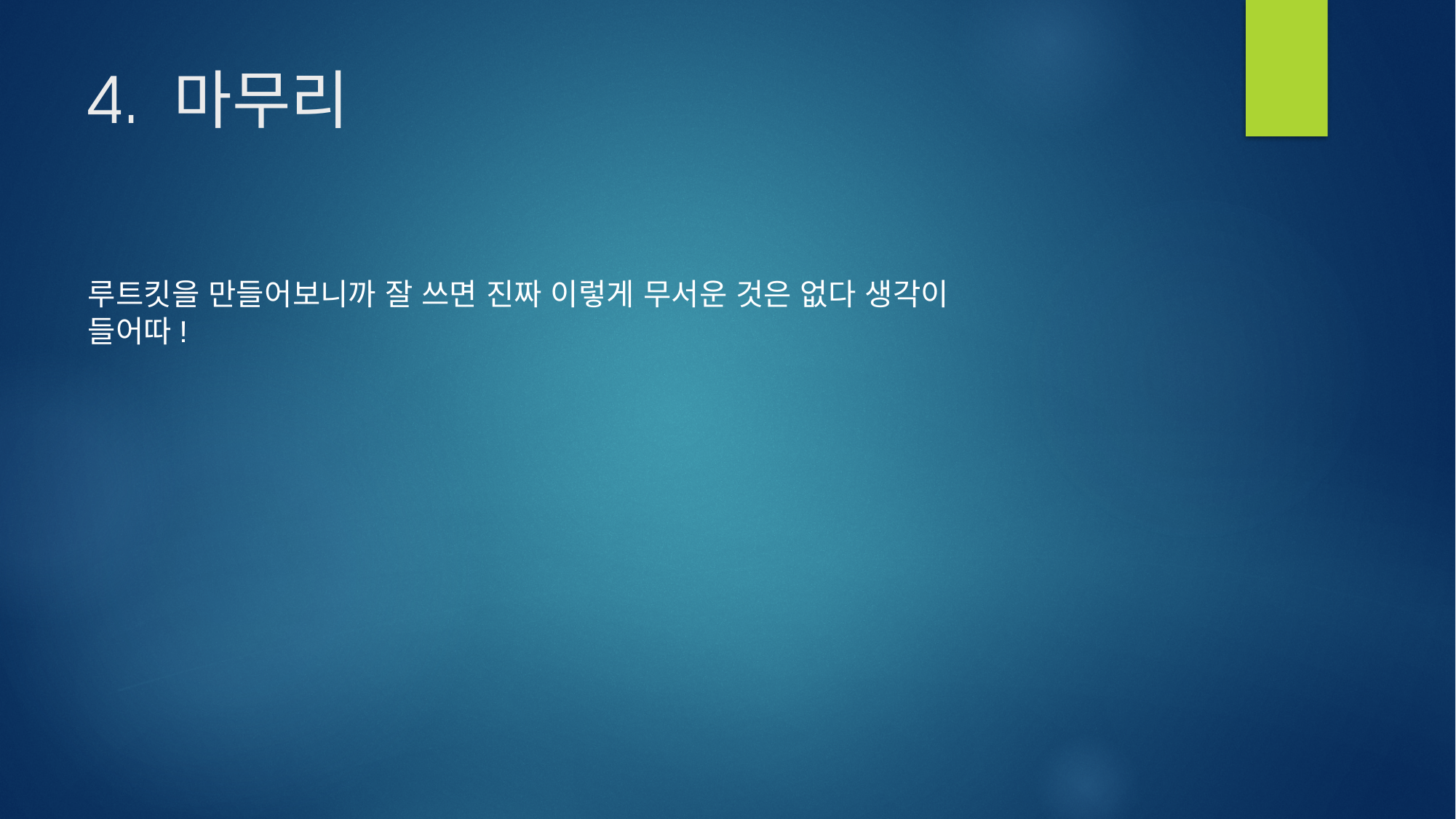

4. 마무리
루트킷을 만들어보니까 잘 쓰면 진짜 이렇게 무서운 것은 없다 생각이 들어따!